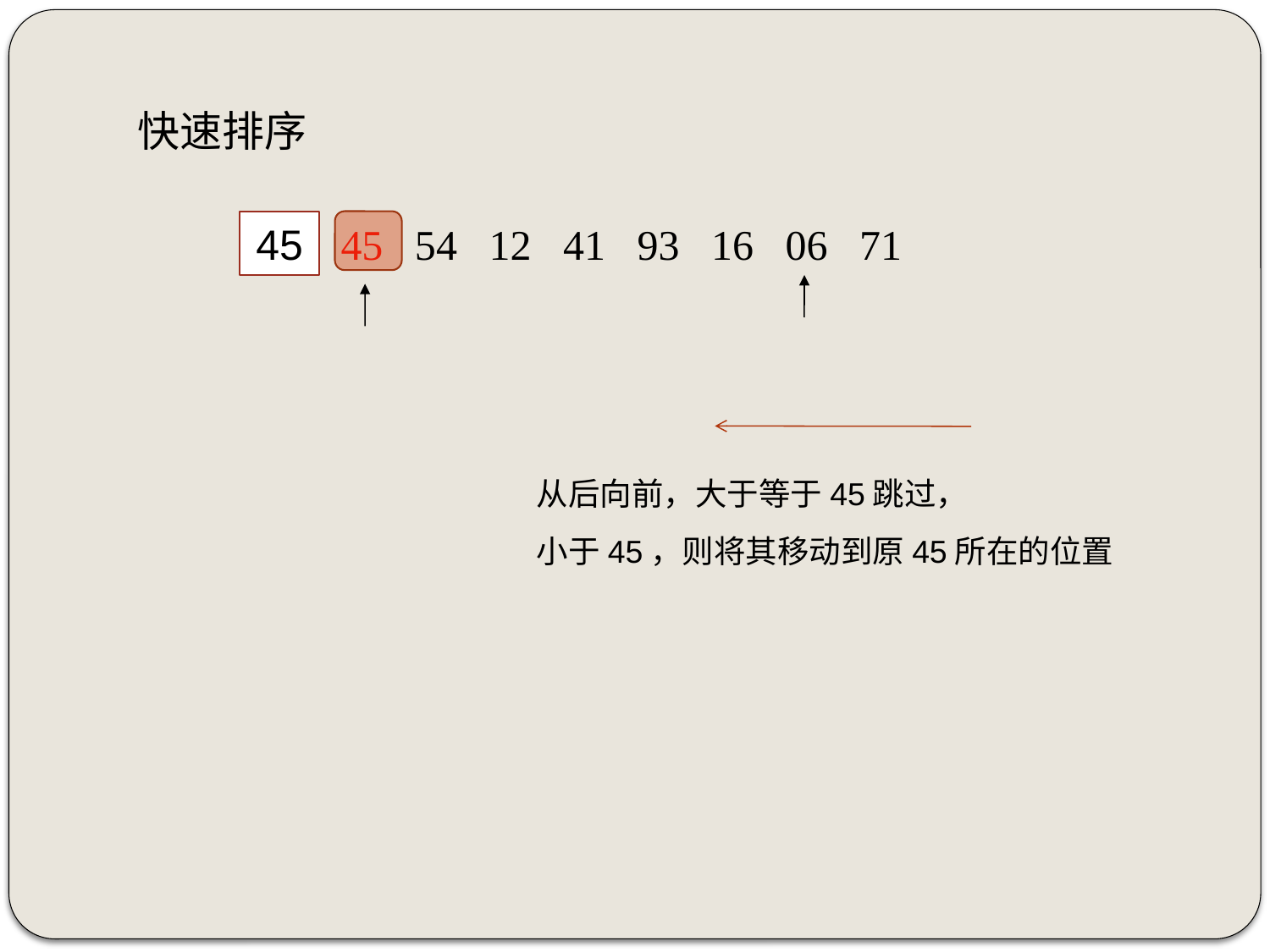

快速排序

45
45   54   12   41   93   16   06   71

从后向前，大于等于45跳过，
小于45，则将其移动到原45所在的位置